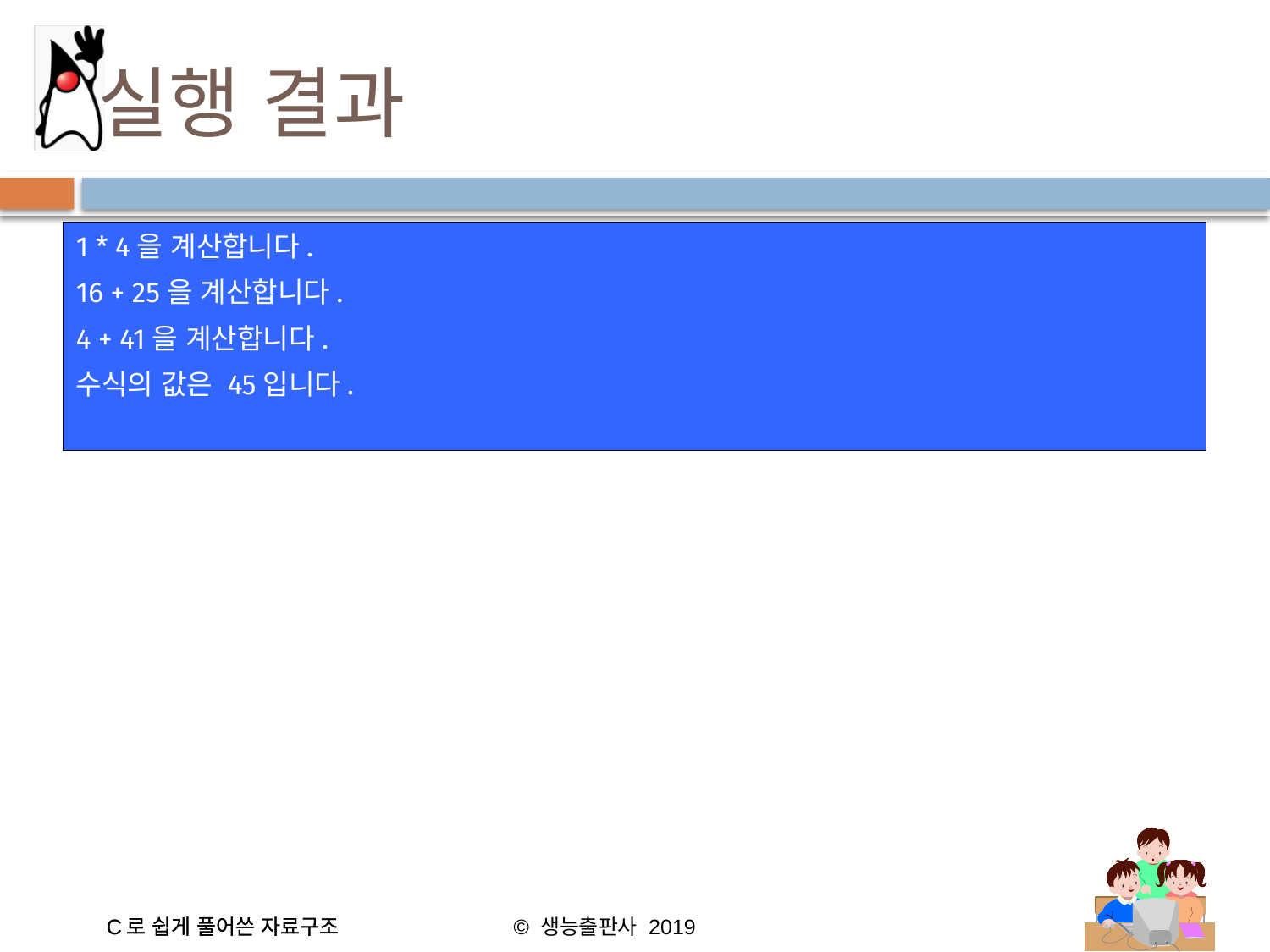

# 실행 결과
1 * 4을 계산합니다.
16 + 25을 계산합니다.
4 + 41을 계산합니다.
수식의 값은 45입니다.